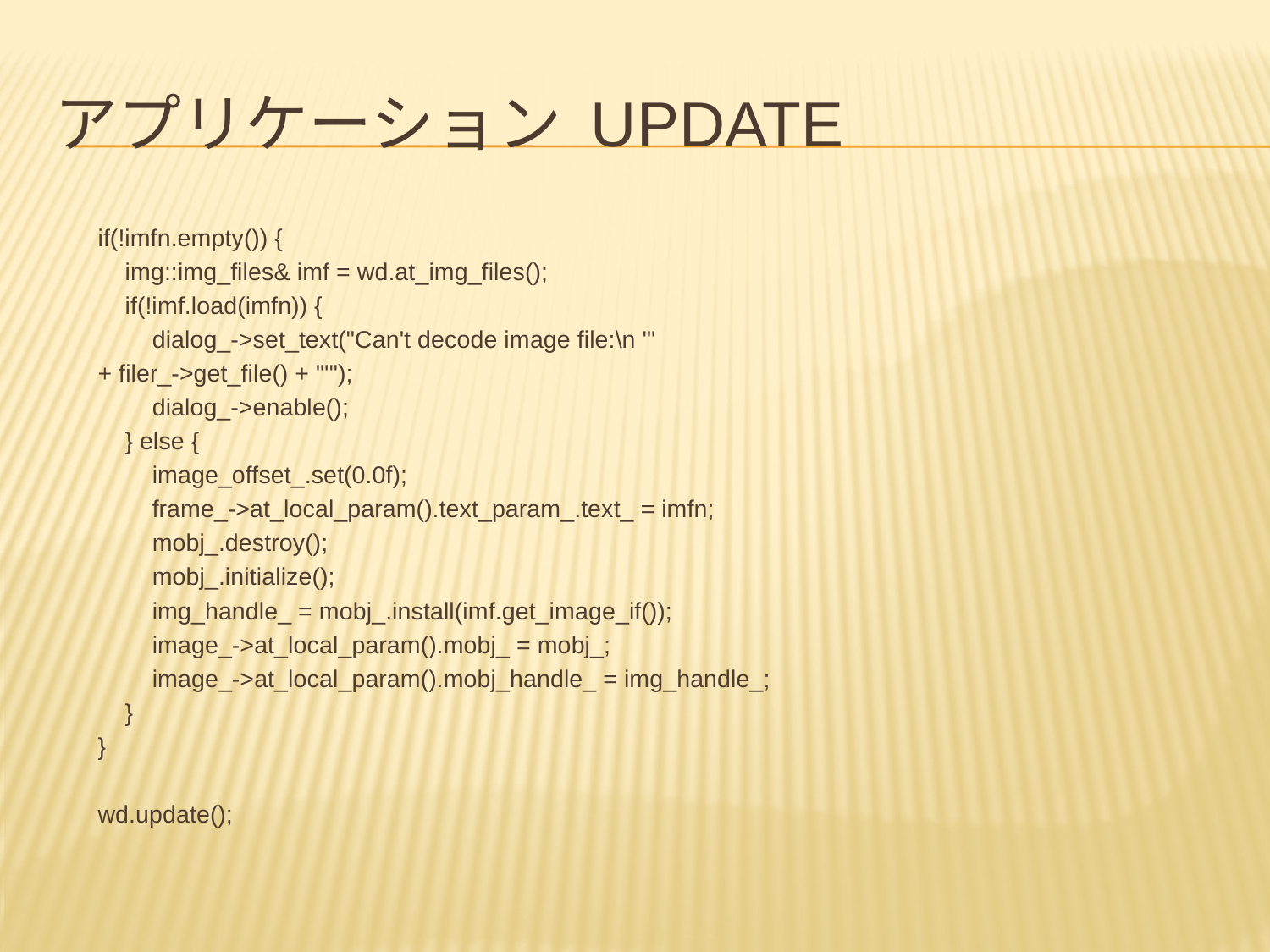

# アプリケーション update
	if(!imfn.empty()) {
	    img::img_files& imf = wd.at_img_files();
	    if(!imf.load(imfn)) {
	        dialog_->set_text("Can't decode image file:\n '"
		+ filer_->get_file() + "'");
	        dialog_->enable();
	    } else {
	        image_offset_.set(0.0f);
	        frame_->at_local_param().text_param_.text_ = imfn;
	        mobj_.destroy();
	        mobj_.initialize();
	        img_handle_ = mobj_.install(imf.get_image_if());
	        image_->at_local_param().mobj_ = mobj_;
	        image_->at_local_param().mobj_handle_ = img_handle_;
	    }
	}

	wd.update();